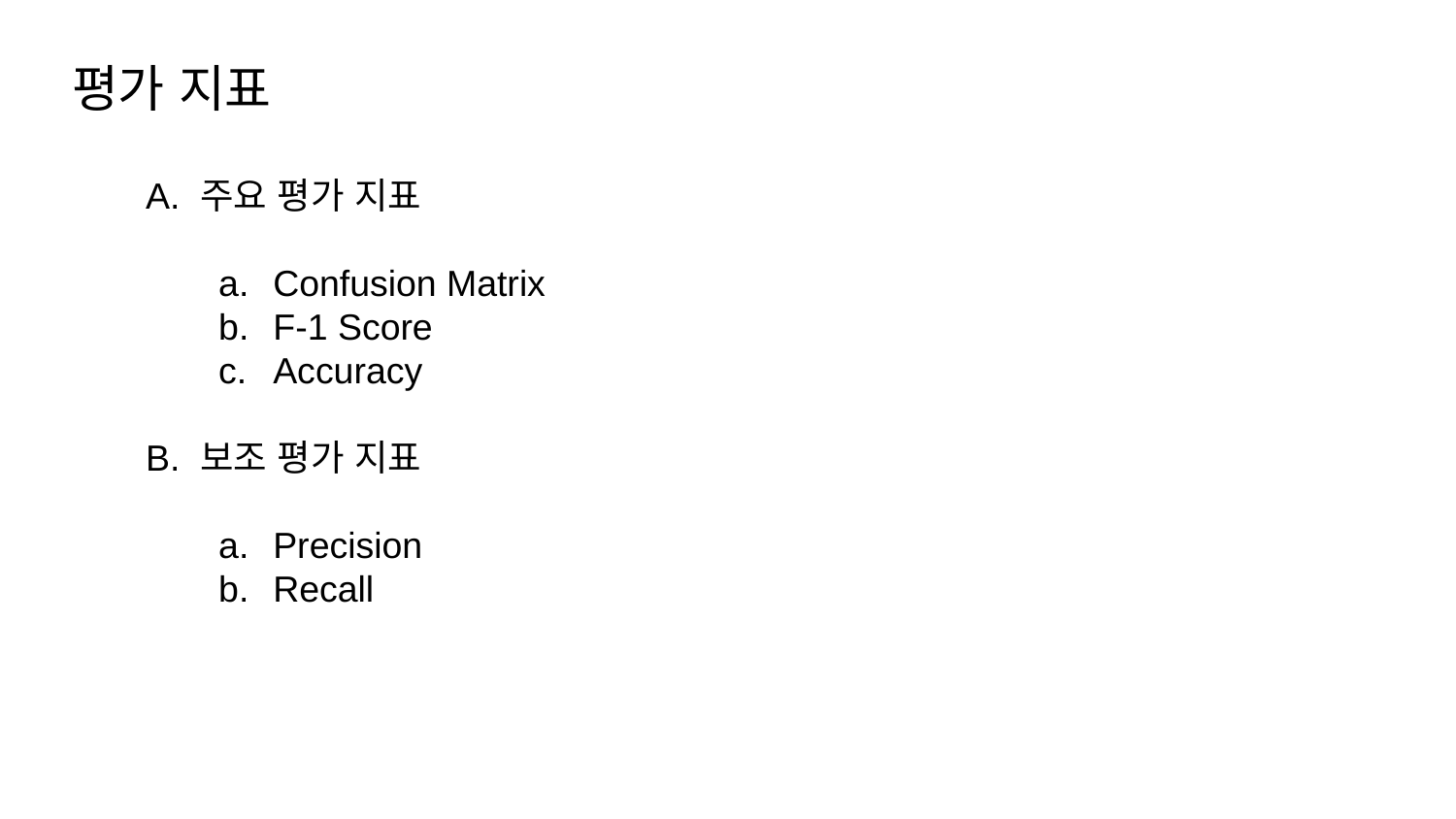

평가 지표
주요 평가 지표

Confusion Matrix
F-1 Score
Accuracy

보조 평가 지표

Precision
Recall